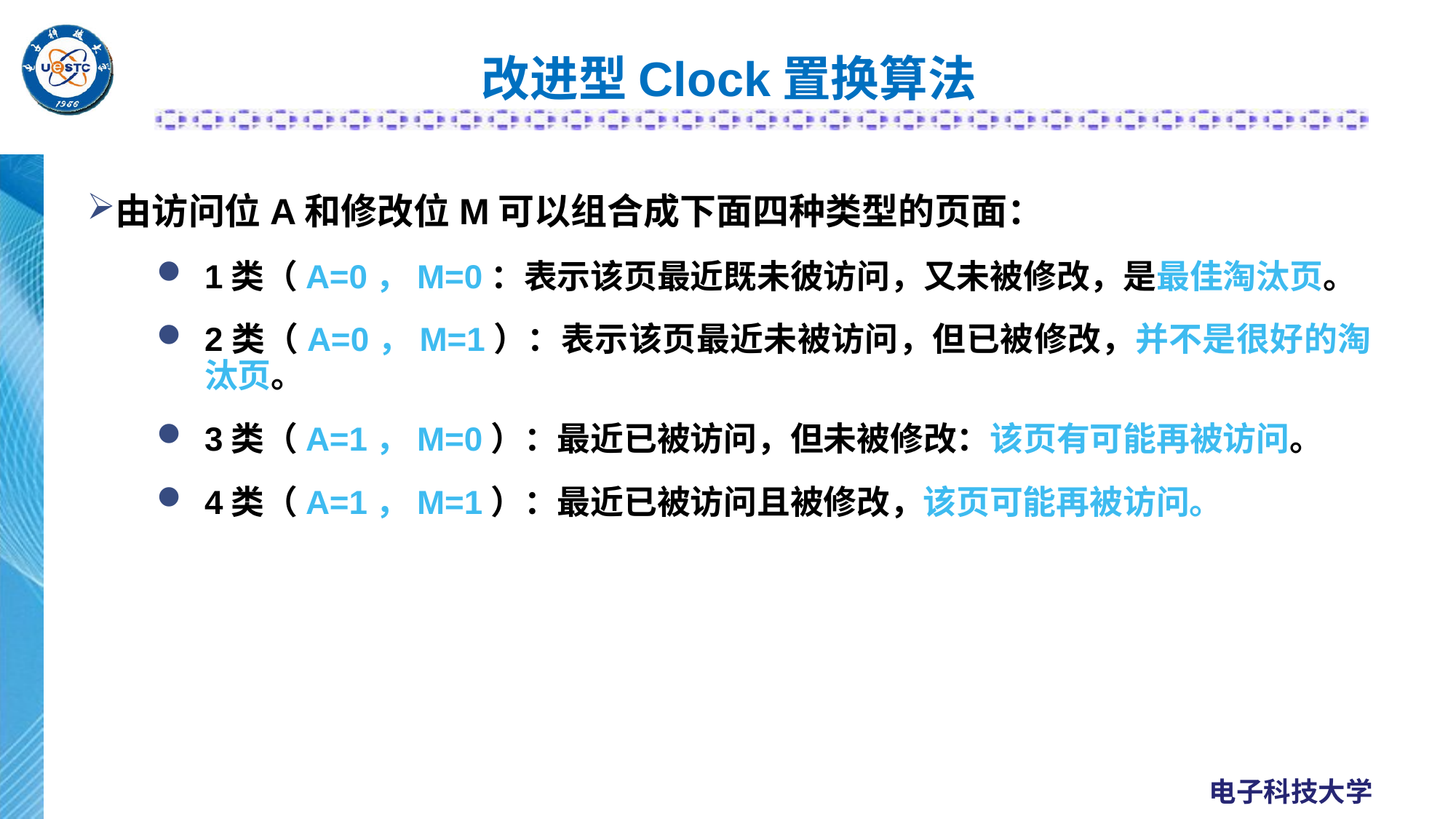

# 改进型Clock置换算法
由访问位A和修改位M可以组合成下面四种类型的页面：
1类（A=0，M=0：表示该页最近既未彼访问，又未被修改，是最佳淘汰页。
2类（A=0，M=1）：表示该页最近未被访问，但已被修改，并不是很好的淘汰页。
3类（A=1，M=0）：最近已被访问，但未被修改：该页有可能再被访问。
4类（A=1，M=1）：最近已被访问且被修改，该页可能再被访问。